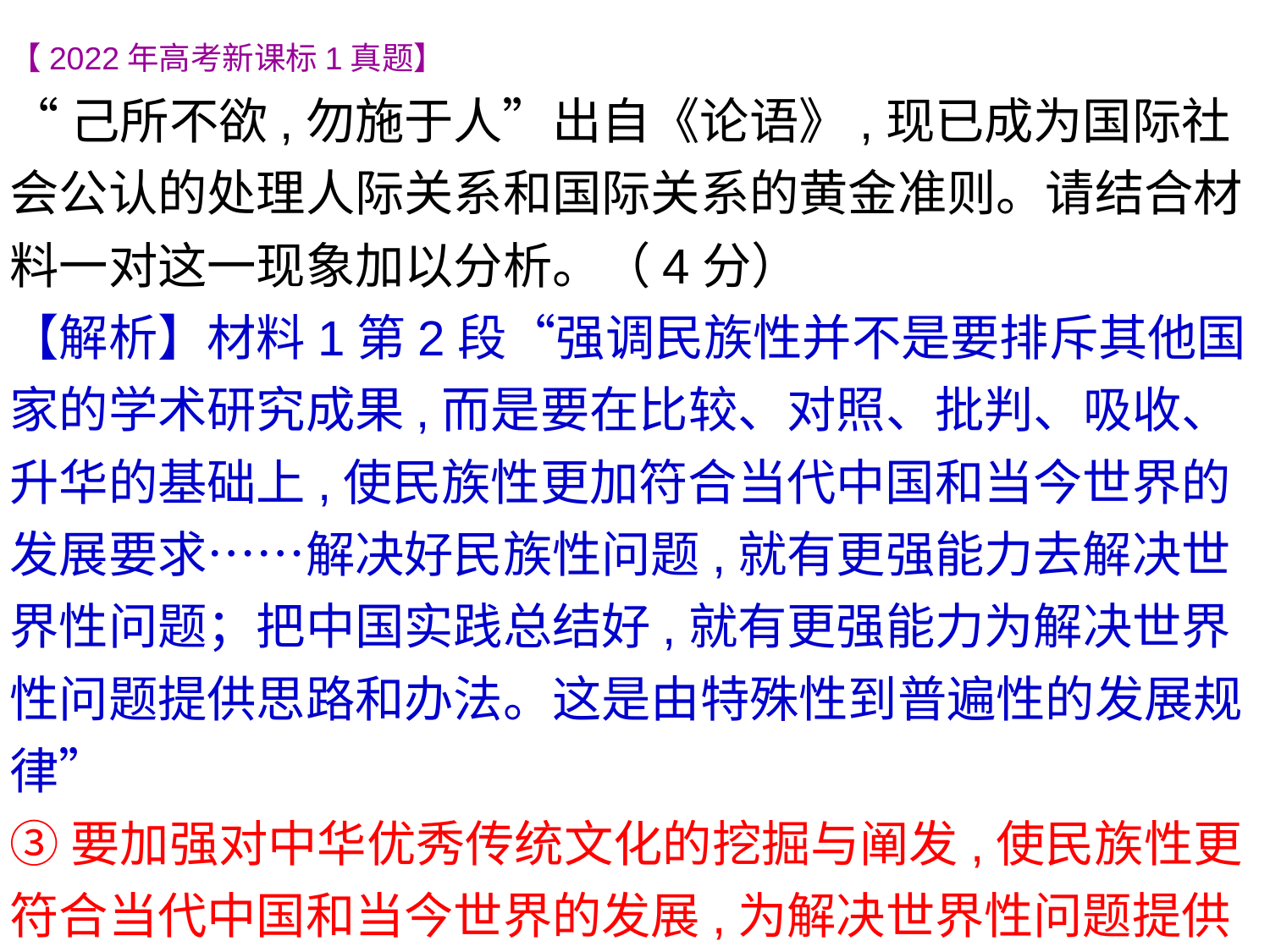

【2022年高考新课标1真题】
“己所不欲,勿施于人”出自《论语》,现已成为国际社会公认的处理人际关系和国际关系的黄金准则。请结合材料一对这一现象加以分析。（4分）
【解析】材料1第2段“强调民族性并不是要排斥其他国家的学术研究成果,而是要在比较、对照、批判、吸收、升华的基础上,使民族性更加符合当代中国和当今世界的发展要求……解决好民族性问题,就有更强能力去解决世界性问题；把中国实践总结好,就有更强能力为解决世界性问题提供思路和办法。这是由特殊性到普遍性的发展规律”
③要加强对中华优秀传统文化的挖掘与阐发,使民族性更符合当代中国和当今世界的发展,为解决世界性问题提供思路和方法,体现了特殊到普遍的发展规律。